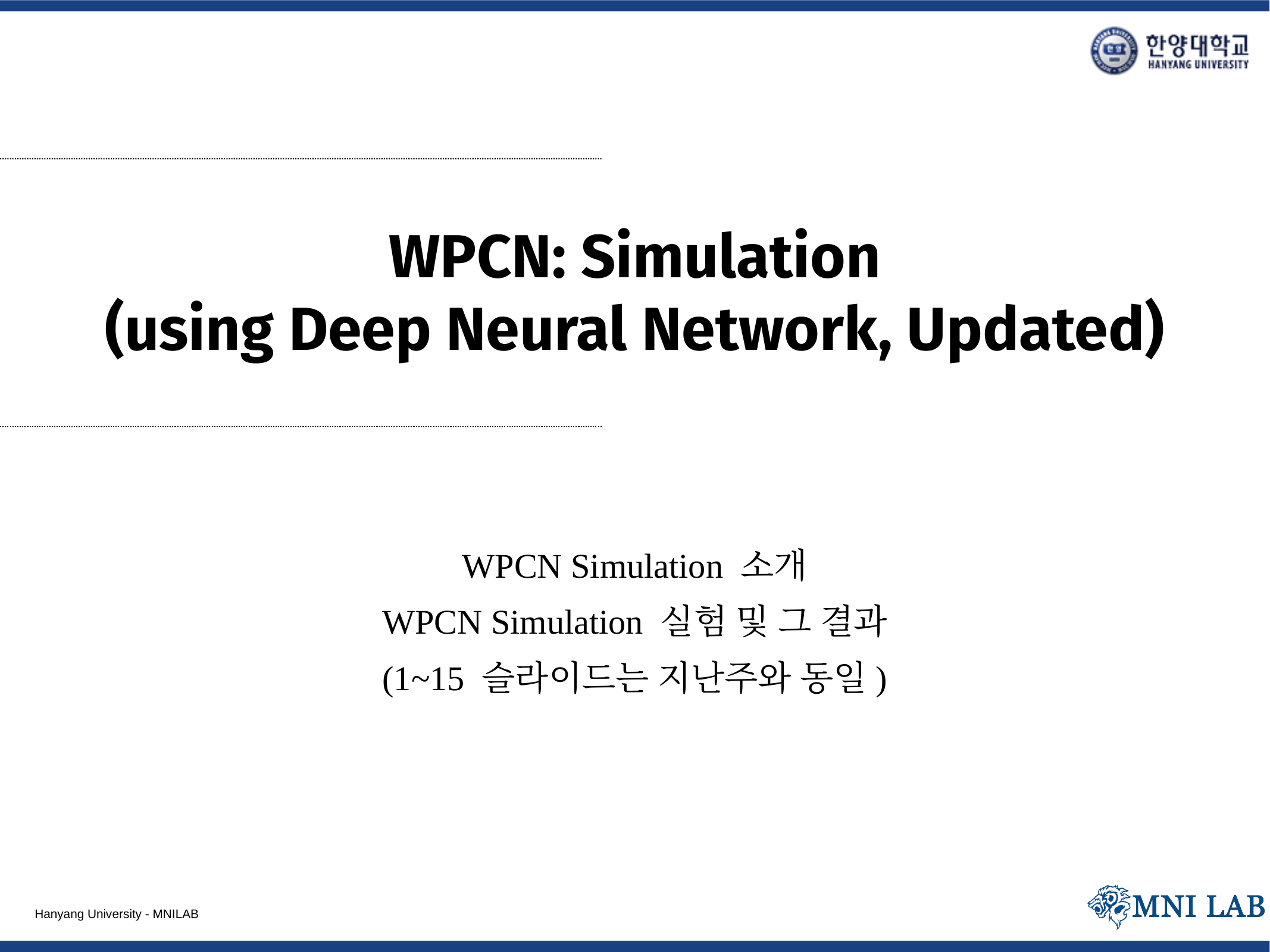

# WPCN: Simulation (using Deep Neural Network, Updated)
WPCN Simulation 소개
WPCN Simulation 실험 및 그 결과
(1~15 슬라이드는 지난주와 동일)